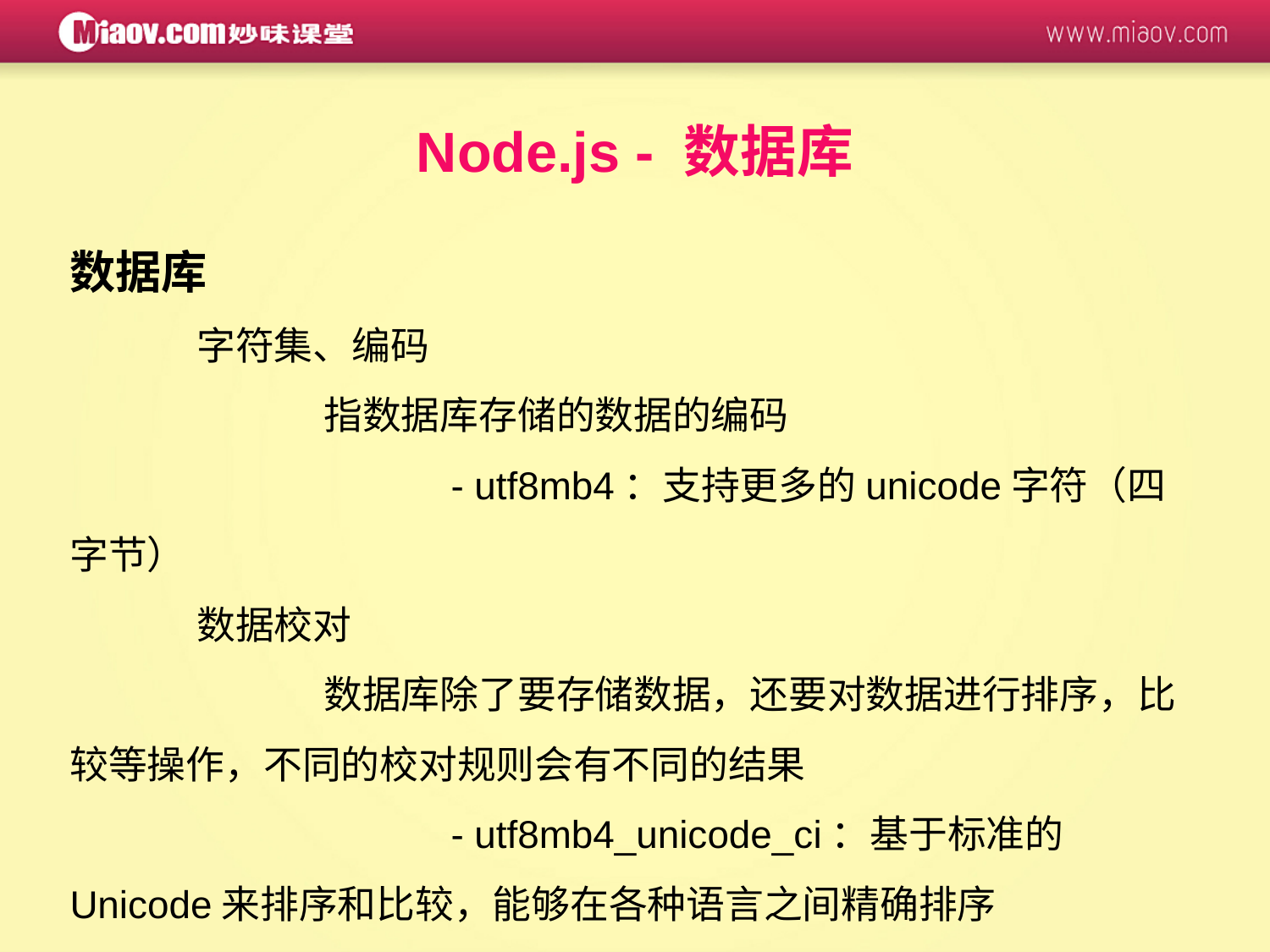

Node.js - 数据库
数据库
	字符集、编码
		指数据库存储的数据的编码
			- utf8mb4：支持更多的unicode字符（四字节）
	数据校对
		数据库除了要存储数据，还要对数据进行排序，比较等操作，不同的校对规则会有不同的结果
			- utf8mb4_unicode_ci：基于标准的Unicode来排序和比较，能够在各种语言之间精确排序